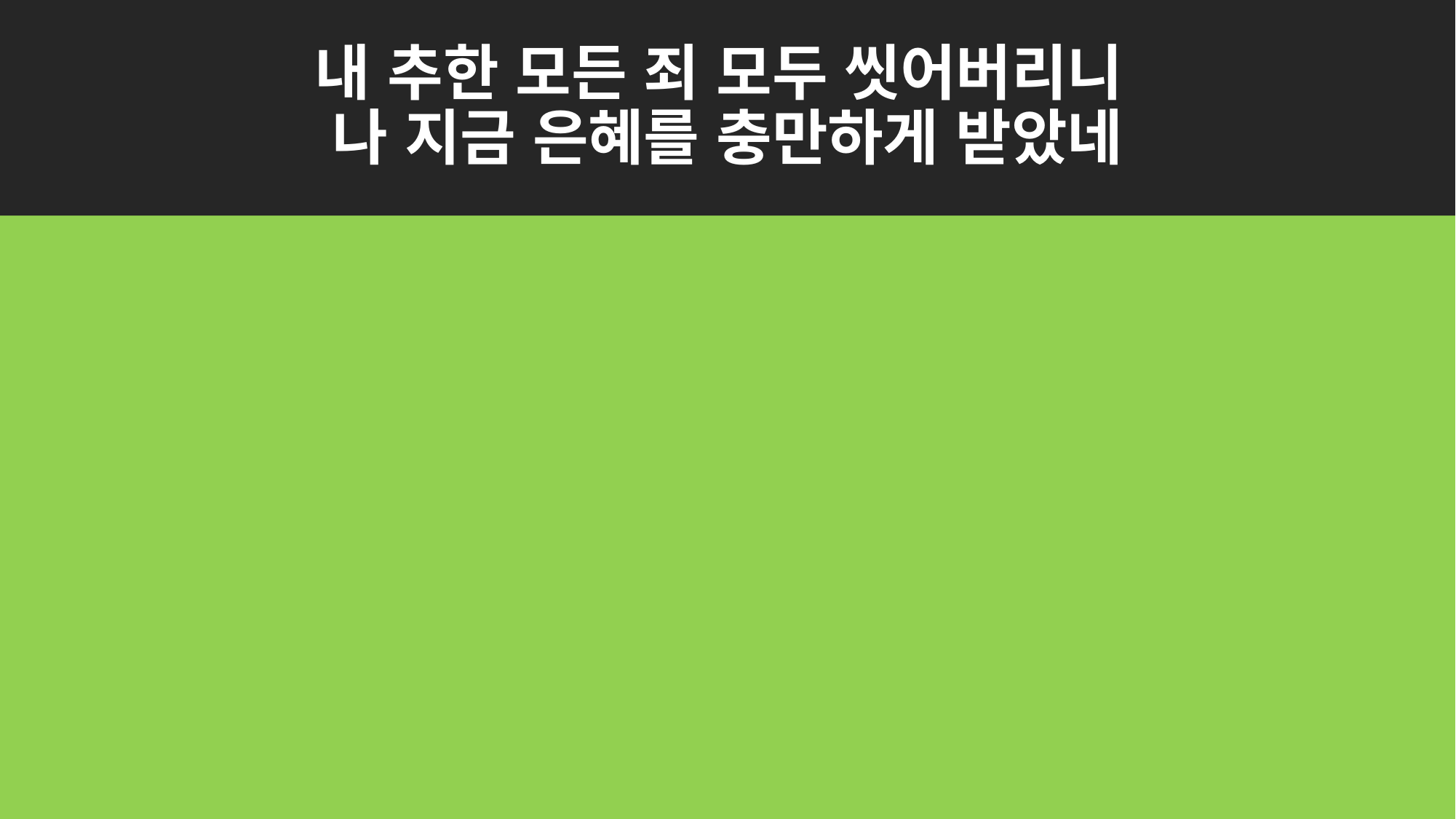

# 내 추한 모든 죄 모두 씻어버리니 나 지금 은혜를 충만하게 받았네